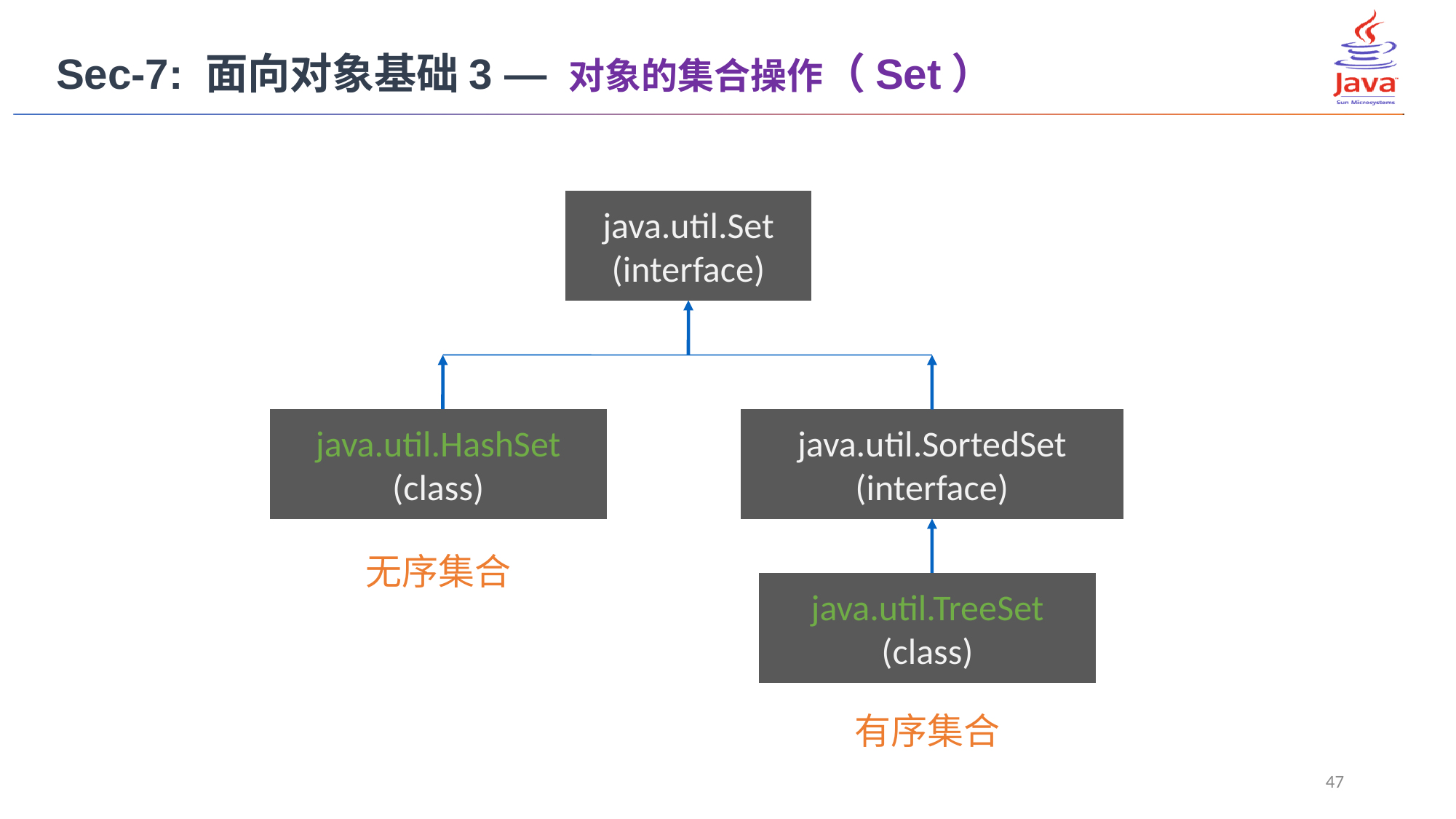

Sec-7: 面向对象基础3 — 对象的集合操作（Set）
java.util.Set
(interface)

java.util.HashSet
(class)
java.util.SortedSet
(interface)

无序集合
java.util.TreeSet
(class)
有序集合
47